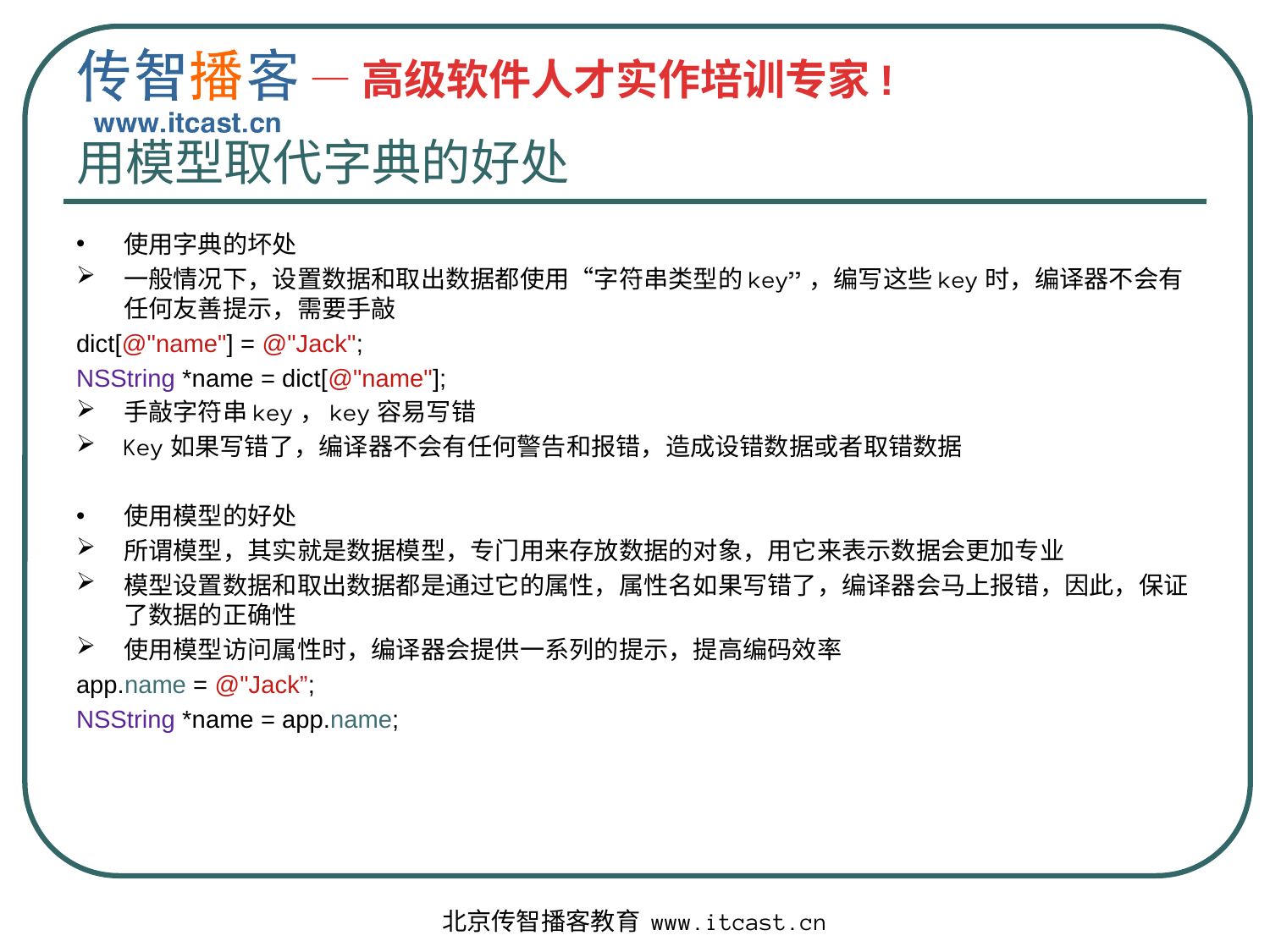

# 用模型取代字典的好处
使用字典的坏处
一般情况下，设置数据和取出数据都使用“字符串类型的key”，编写这些key时，编译器不会有任何友善提示，需要手敲
dict[@"name"] = @"Jack";
NSString *name = dict[@"name"];
手敲字符串key，key容易写错
Key如果写错了，编译器不会有任何警告和报错，造成设错数据或者取错数据

使用模型的好处
所谓模型，其实就是数据模型，专门用来存放数据的对象，用它来表示数据会更加专业
模型设置数据和取出数据都是通过它的属性，属性名如果写错了，编译器会马上报错，因此，保证了数据的正确性
使用模型访问属性时，编译器会提供一系列的提示，提高编码效率
app.name = @"Jack”;
NSString *name = app.name;